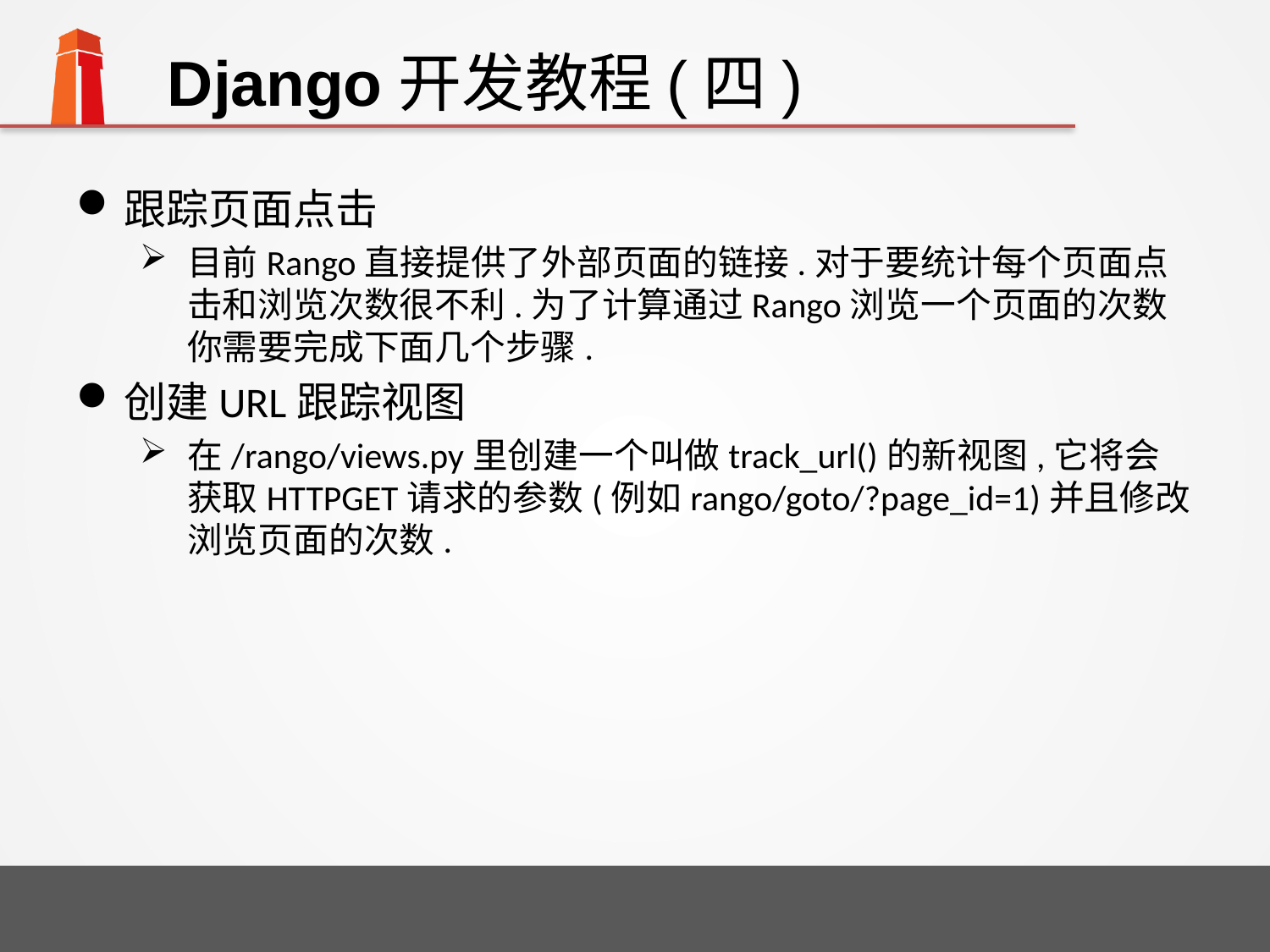

# Django开发教程(四)
跟踪页面点击
目前Rango直接提供了外部页面的链接.对于要统计每个页面点击和浏览次数很不利.为了计算通过Rango浏览一个页面的次数你需要完成下面几个步骤.
创建URL跟踪视图
在/rango/views.py里创建一个叫做track_url()的新视图,它将会获取HTTPGET请求的参数(例如rango/goto/?page_id=1)并且修改浏览页面的次数.